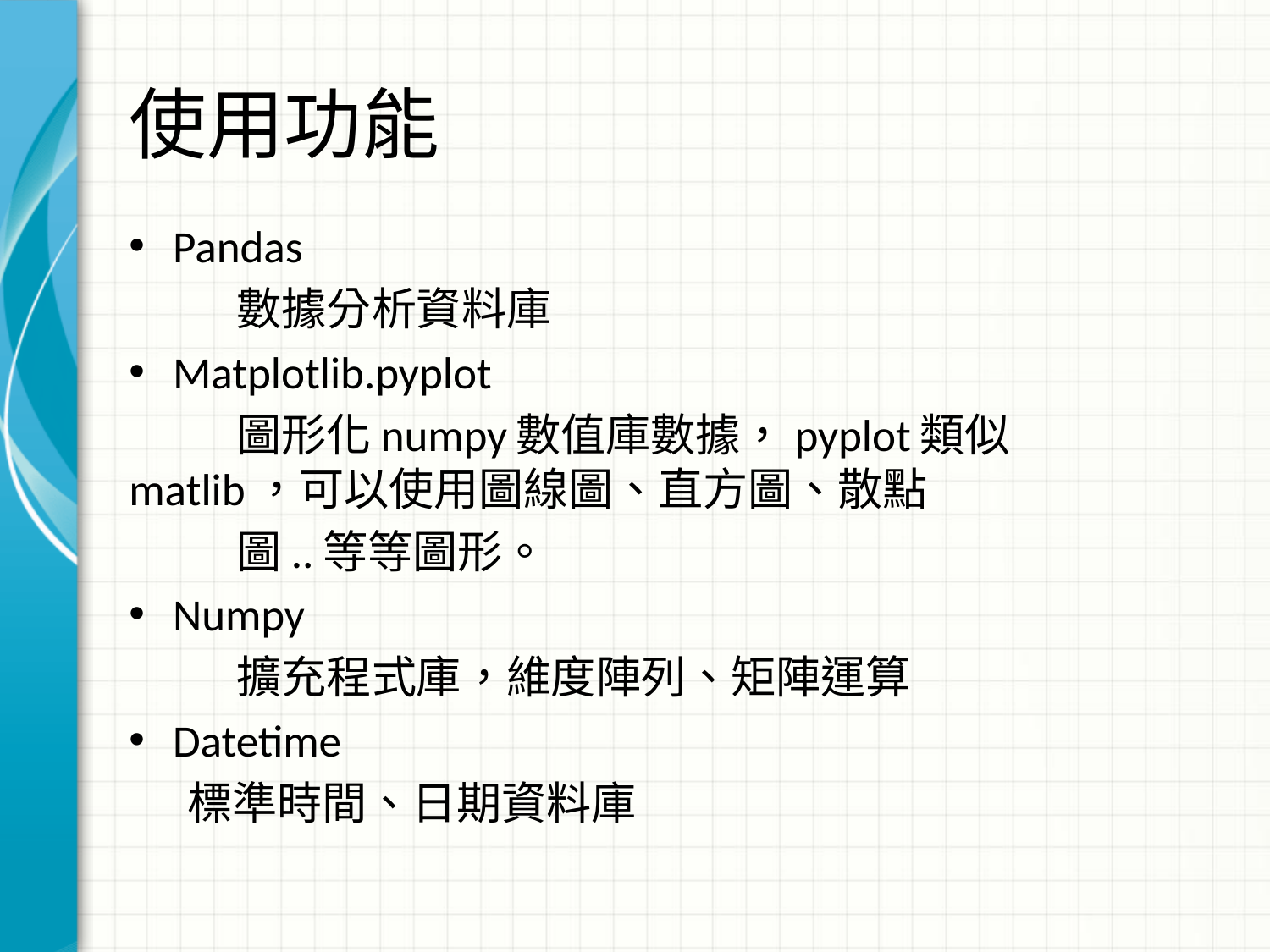

# 使用功能
Pandas
	數據分析資料庫
Matplotlib.pyplot
	圖形化numpy數值庫數據，pyplot類似	matlib，可以使用圖線圖、直方圖、散點
	圖..等等圖形。
Numpy
	擴充程式庫，維度陣列、矩陣運算
Datetime
	標準時間、日期資料庫